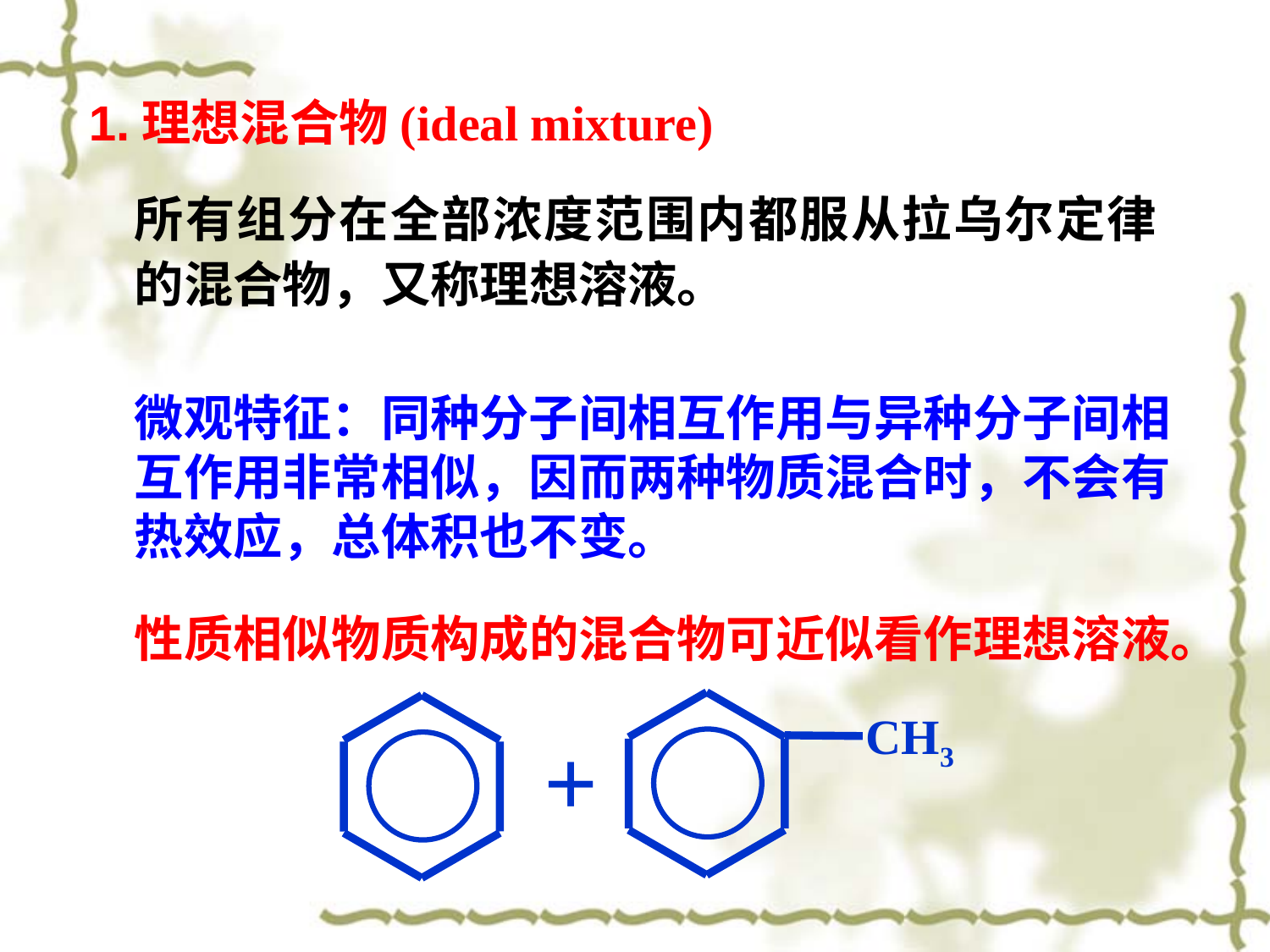

1.理想混合物(ideal mixture)
所有组分在全部浓度范围内都服从拉乌尔定律的混合物，又称理想溶液。
微观特征：同种分子间相互作用与异种分子间相互作用非常相似，因而两种物质混合时，不会有热效应，总体积也不变。
性质相似物质构成的混合物可近似看作理想溶液。
CH3

+